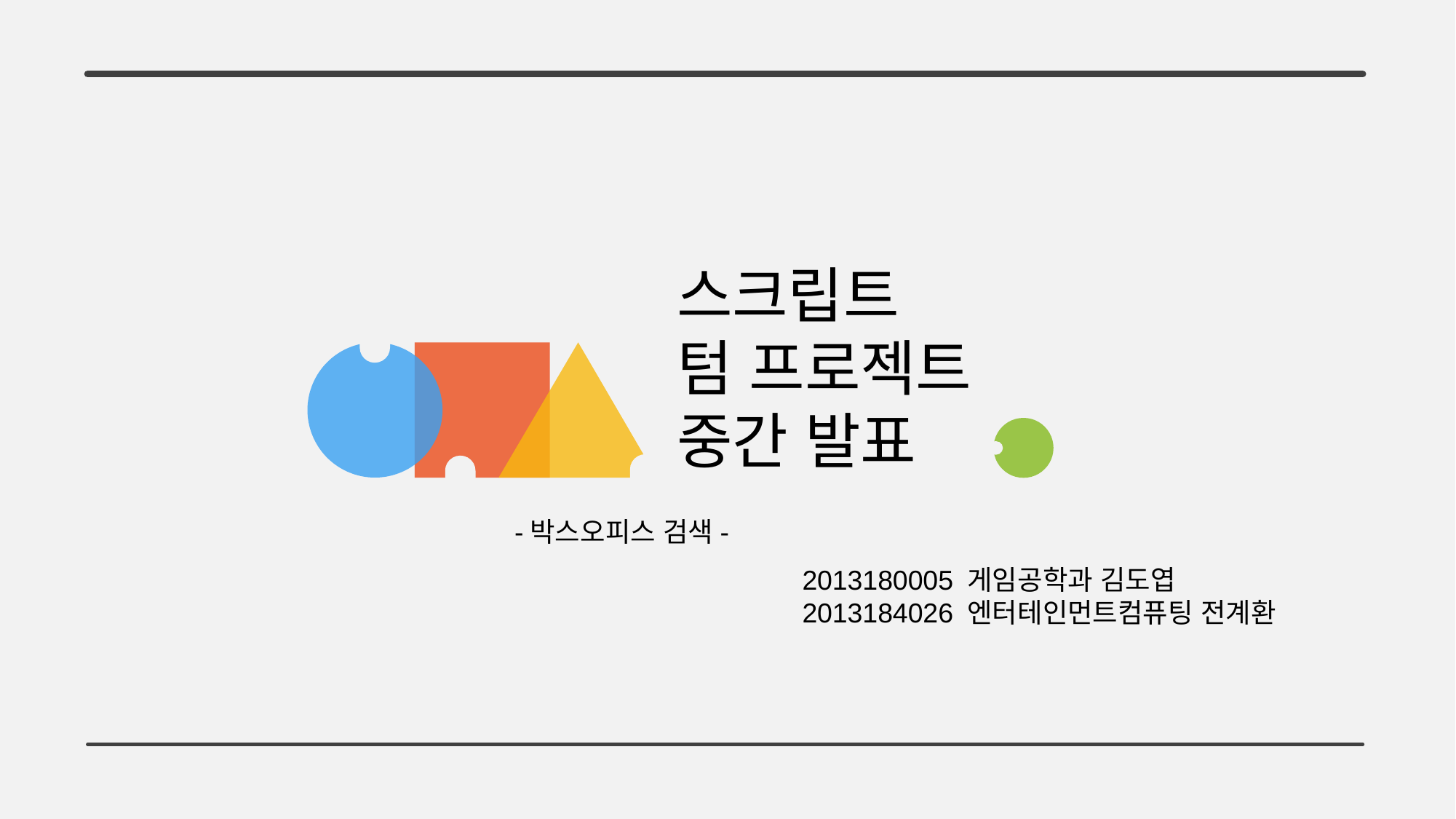

스크립트
텀 프로젝트
중간 발표

                      -박스오피스 검색-
 2013180005 게임공학과 김도엽
 2013184026 엔터테인먼트컴퓨팅 전계환